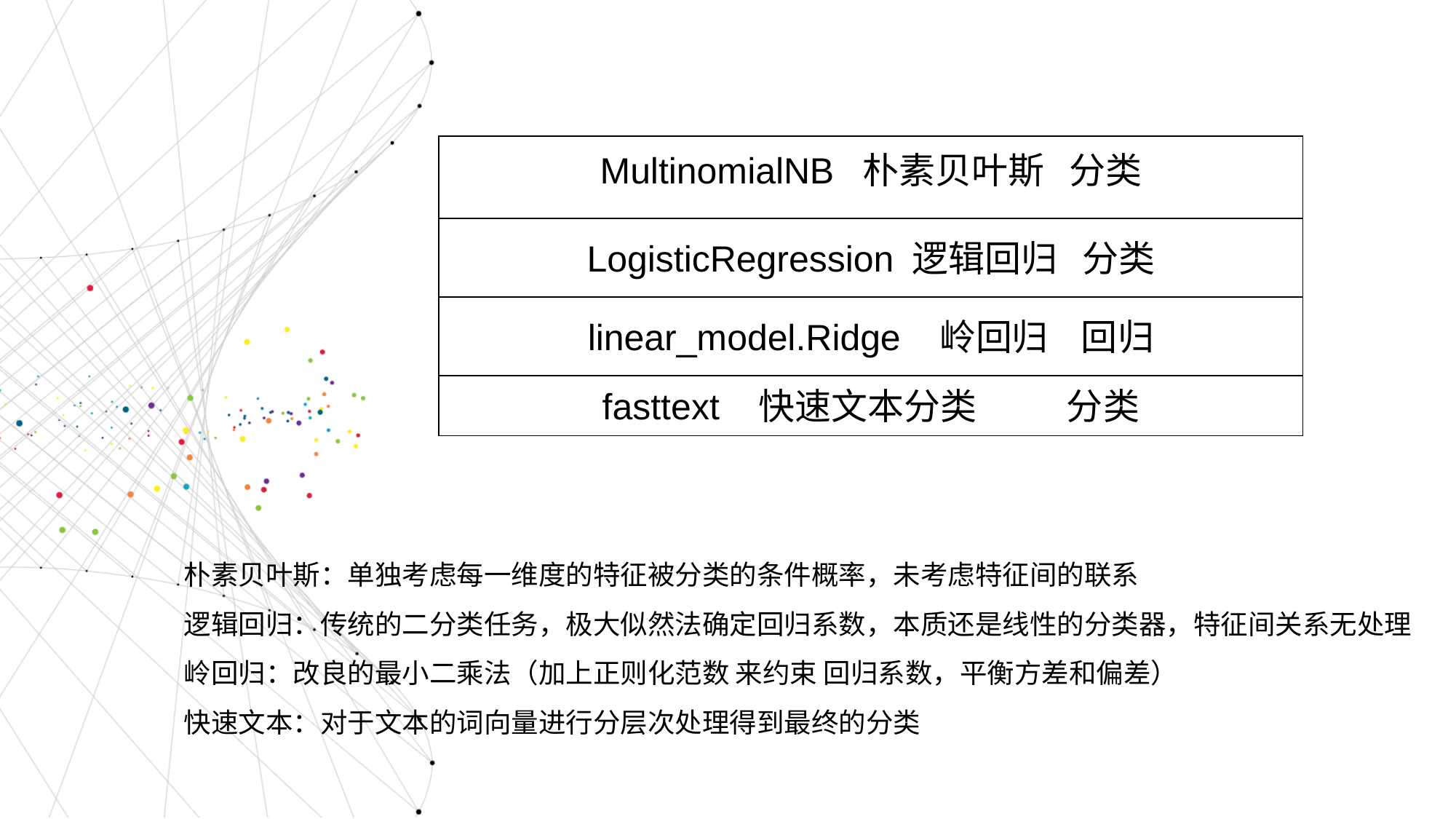

| MultinomialNB 朴素贝叶斯 分类 |
| --- |
| LogisticRegression 逻辑回归 分类 |
| linear\_model.Ridge 岭回归 回归 |
| fasttext 快速文本分类 分类 |
朴素贝叶斯：单独考虑每一维度的特征被分类的条件概率，未考虑特征间的联系
逻辑回归：传统的二分类任务，极大似然法确定回归系数，本质还是线性的分类器，特征间关系无处理
岭回归：改良的最小二乘法（加上正则化范数 来约束 回归系数，平衡方差和偏差）
快速文本：对于文本的词向量进行分层次处理得到最终的分类